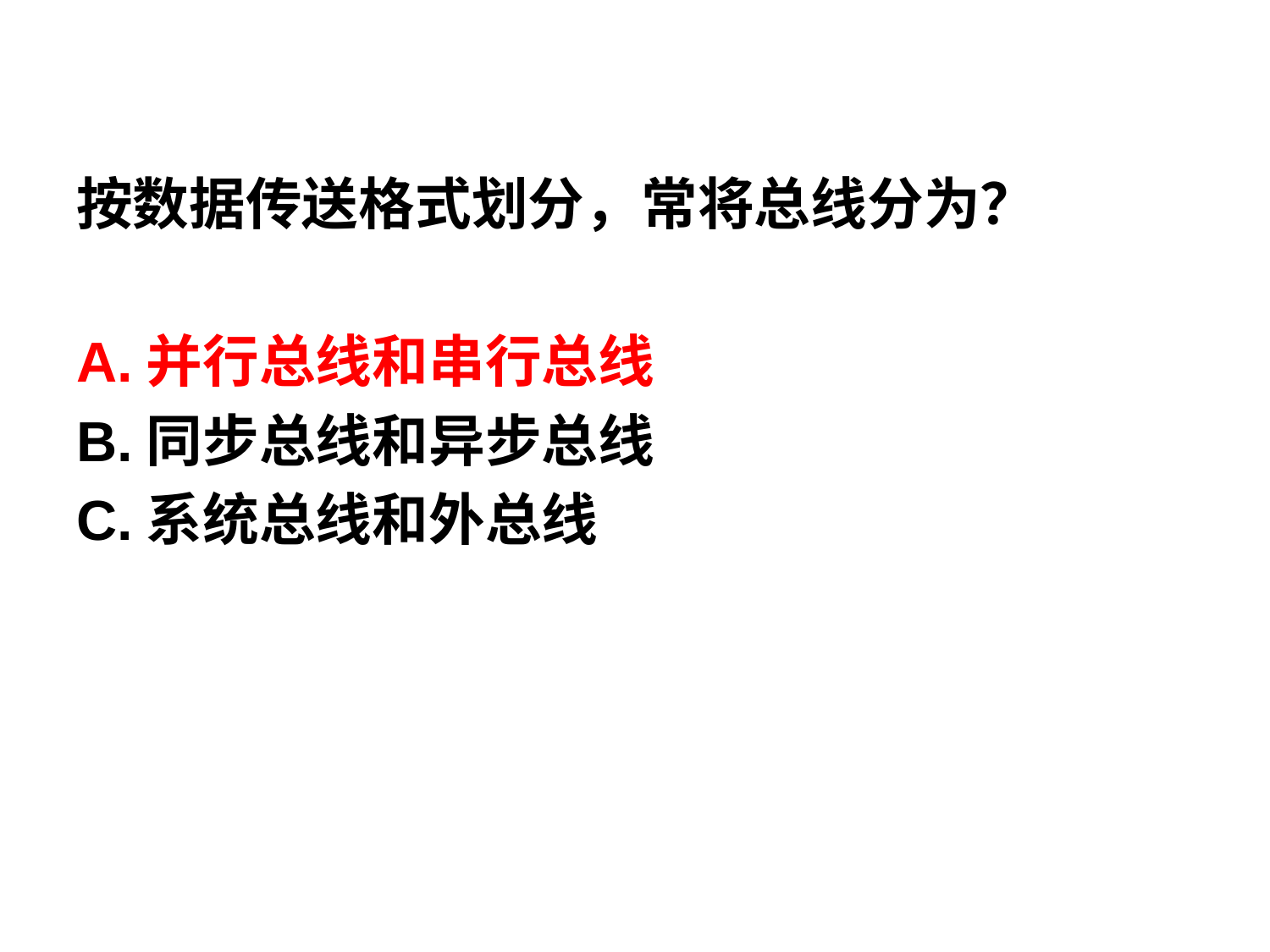

#
按数据传送格式划分，常将总线分为？

A.并行总线和串行总线
B.同步总线和异步总线
C.系统总线和外总线